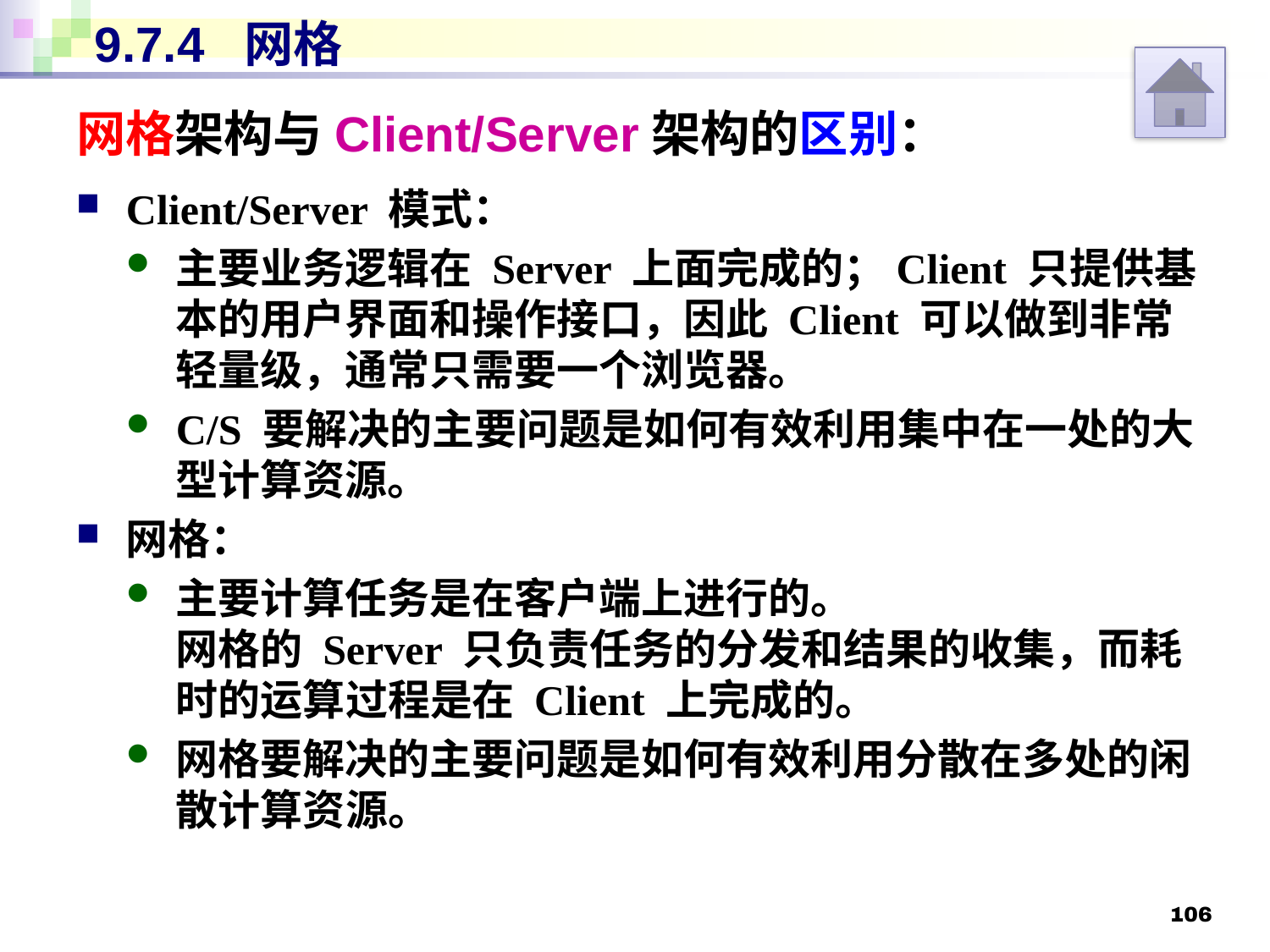

# 9.7.4  网格

网格架构与Client/Server架构的区别：
Client/Server 模式：
主要业务逻辑在 Server 上面完成的；Client 只提供基本的用户界面和操作接口，因此 Client 可以做到非常轻量级，通常只需要一个浏览器。
C/S 要解决的主要问题是如何有效利用集中在一处的大型计算资源。
网格：
主要计算任务是在客户端上进行的。
网格的 Server 只负责任务的分发和结果的收集，而耗时的运算过程是在 Client 上完成的。
网格要解决的主要问题是如何有效利用分散在多处的闲散计算资源。
106